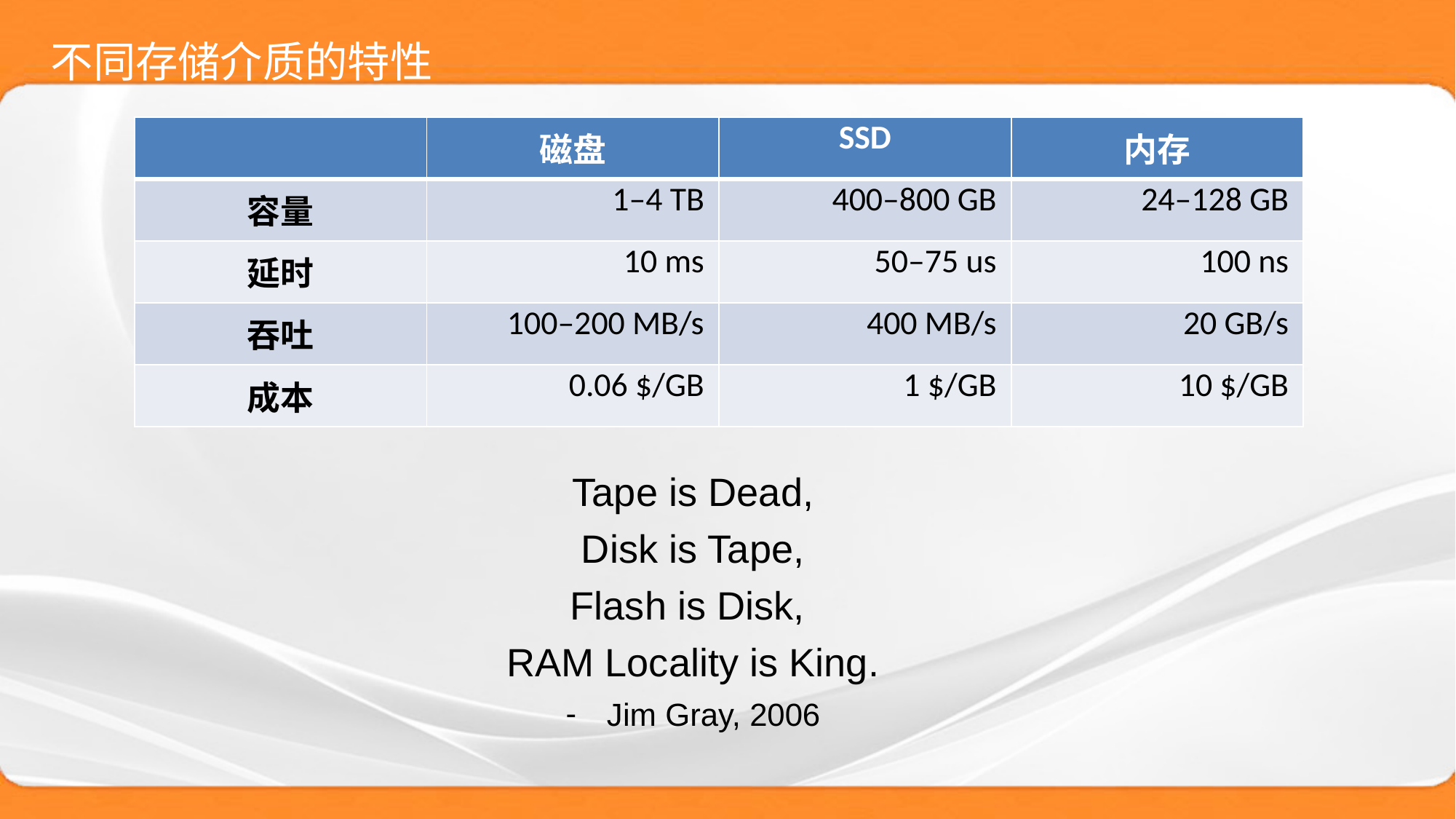

# 不同存储介质的特性
|  | 磁盘 | SSD | 内存 |
| --- | --- | --- | --- |
| 容量 | 1–4 TB | 400–800 GB | 24–128 GB |
| 延时 | 10 ms | 50–75 us | 100 ns |
| 吞吐 | 100–200 MB/s | 400 MB/s | 20 GB/s |
| 成本 | 0.06 $/GB | 1 $/GB | 10 $/GB |
Tape is Dead,
Disk is Tape,
Flash is Disk,
RAM Locality is King.
Jim Gray, 2006